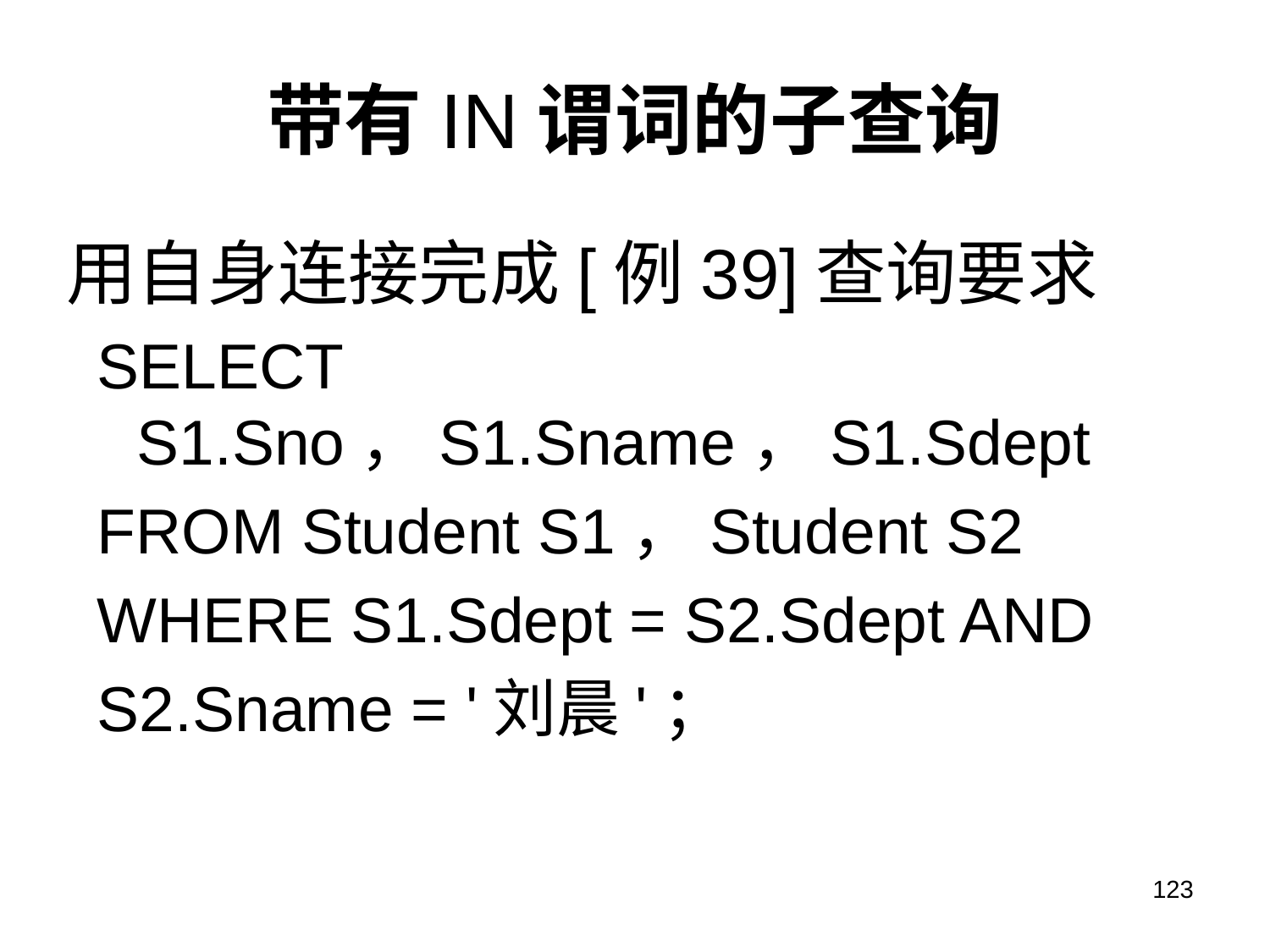

# 带有IN谓词的子查询
 用自身连接完成[例39]查询要求
SELECT S1.Sno，S1.Sname，S1.Sdept
FROM Student S1，Student S2
WHERE S1.Sdept = S2.Sdept AND
S2.Sname = '刘晨'；

123